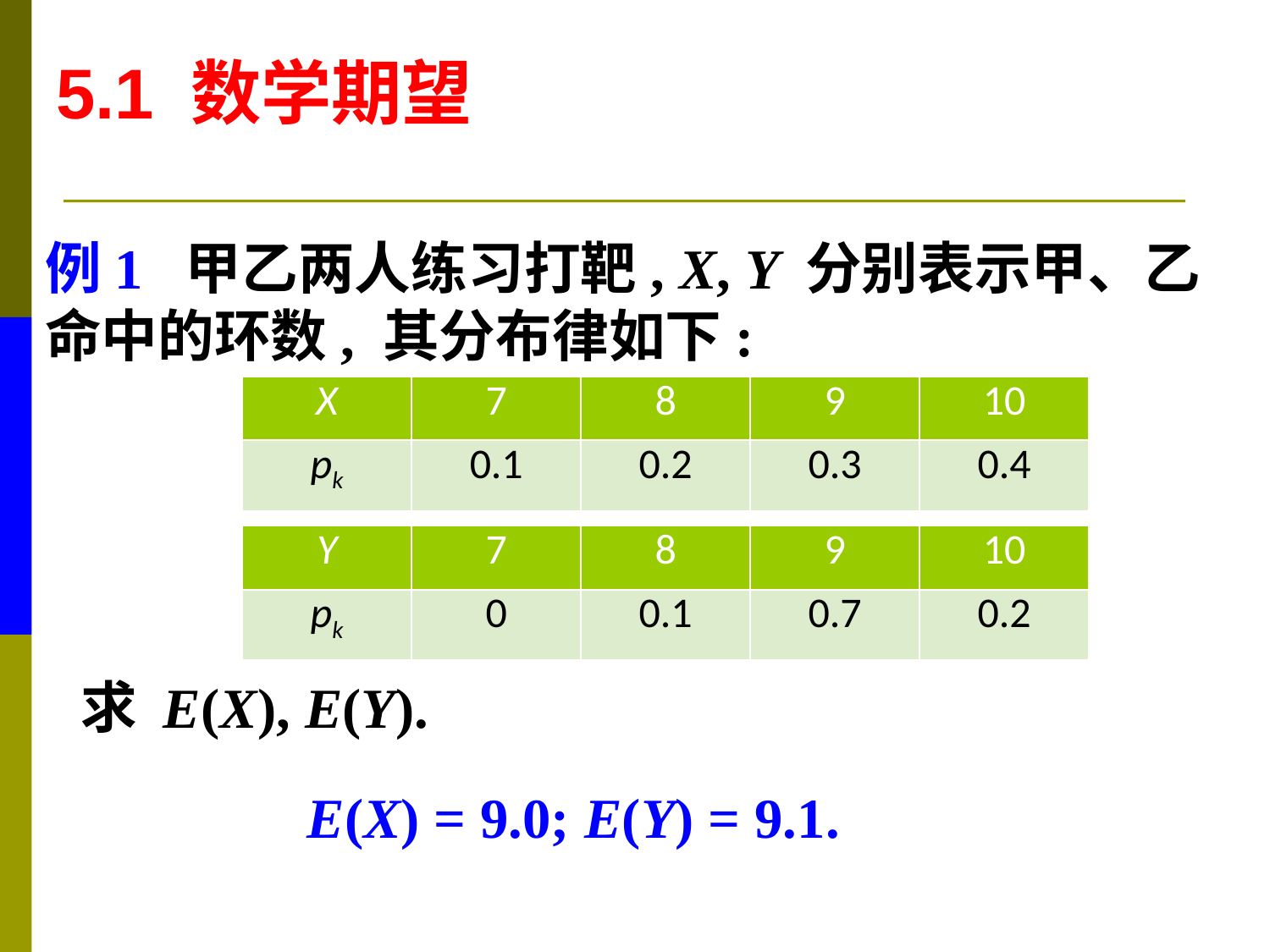

5.1 数学期望
例1  甲乙两人练习打靶, X, Y 分别表示甲、乙
命中的环数, 其分布律如下:
| X | 7 | 8 | 9 | 10 |
| --- | --- | --- | --- | --- |
| pk | 0.1 | 0.2 | 0.3 | 0.4 |
| Y | 7 | 8 | 9 | 10 |
| --- | --- | --- | --- | --- |
| pk | 0 | 0.1 | 0.7 | 0.2 |
求 E(X), E(Y).
E(X) = 9.0; E(Y) = 9.1.